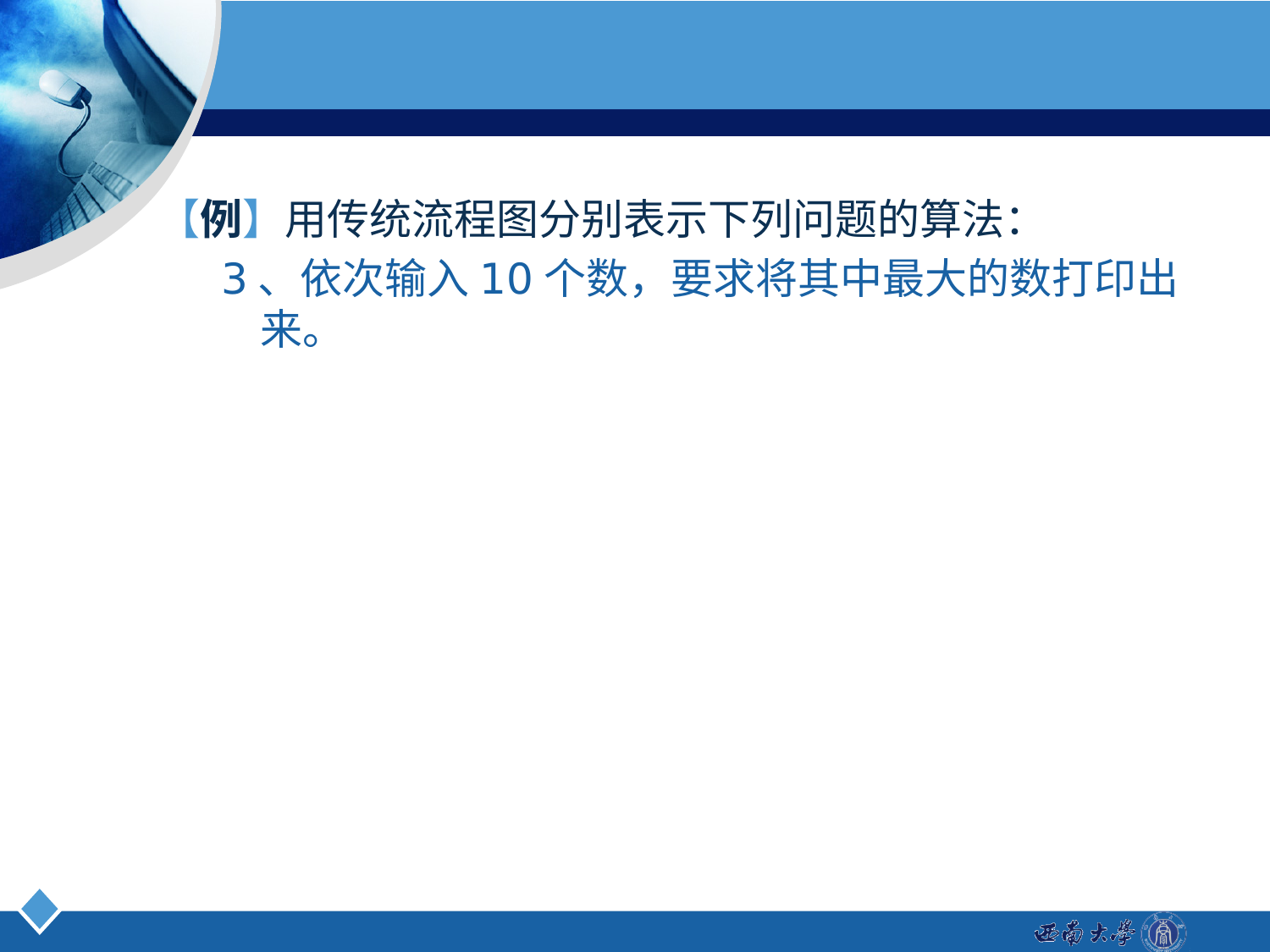

#
【例】用传统流程图分别表示下列问题的算法：
3、依次输入10个数，要求将其中最大的数打印出来。